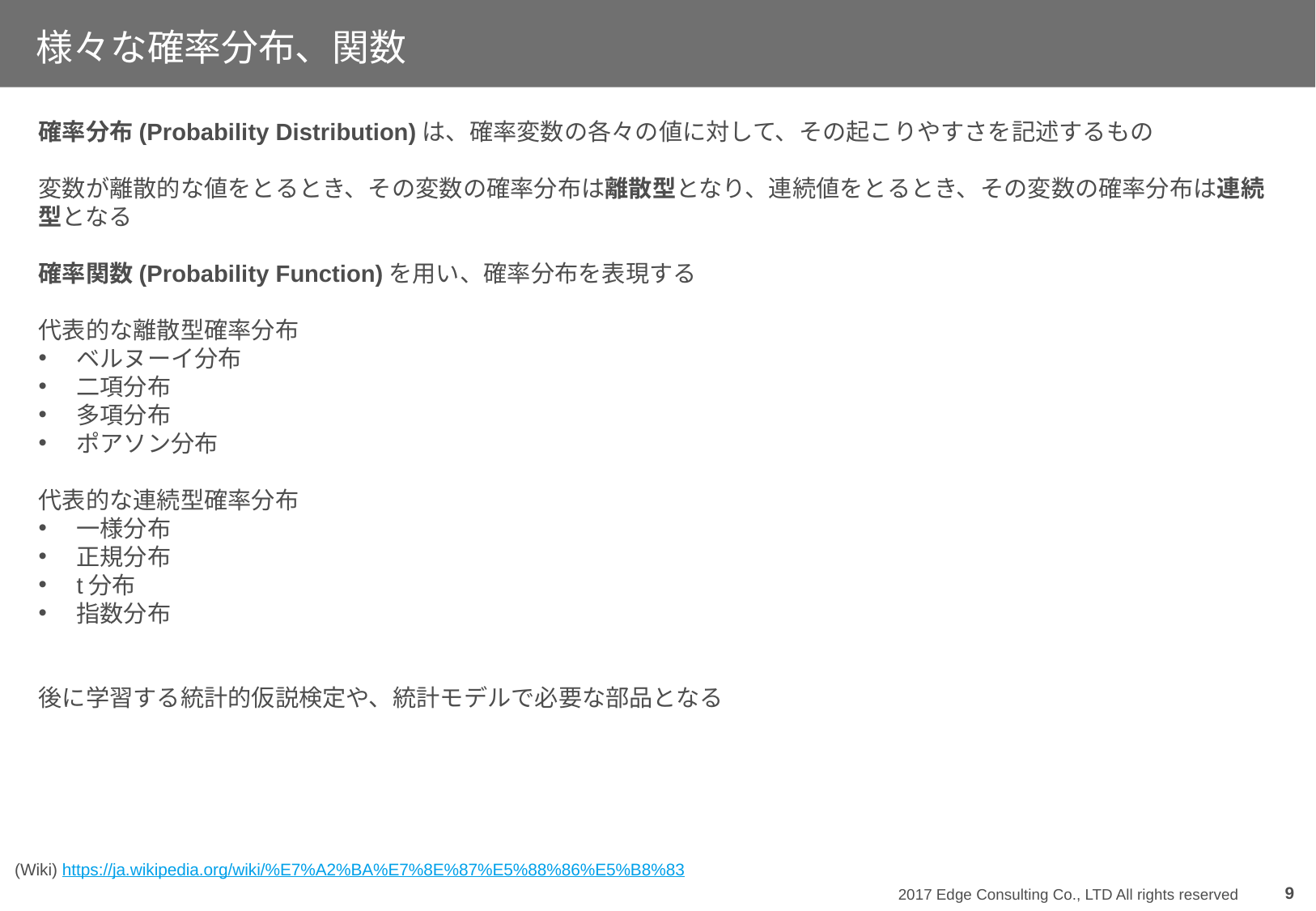

# 様々な確率分布、関数
確率分布(Probability Distribution)は、確率変数の各々の値に対して、その起こりやすさを記述するもの

変数が離散的な値をとるとき、その変数の確率分布は離散型となり、連続値をとるとき、その変数の確率分布は連続型となる

確率関数(Probability Function)を用い、確率分布を表現する

代表的な離散型確率分布
ベルヌーイ分布
二項分布
多項分布
ポアソン分布

代表的な連続型確率分布
一様分布
正規分布
t分布
指数分布

後に学習する統計的仮説検定や、統計モデルで必要な部品となる

(Wiki) https://ja.wikipedia.org/wiki/%E7%A2%BA%E7%8E%87%E5%88%86%E5%B8%83
9